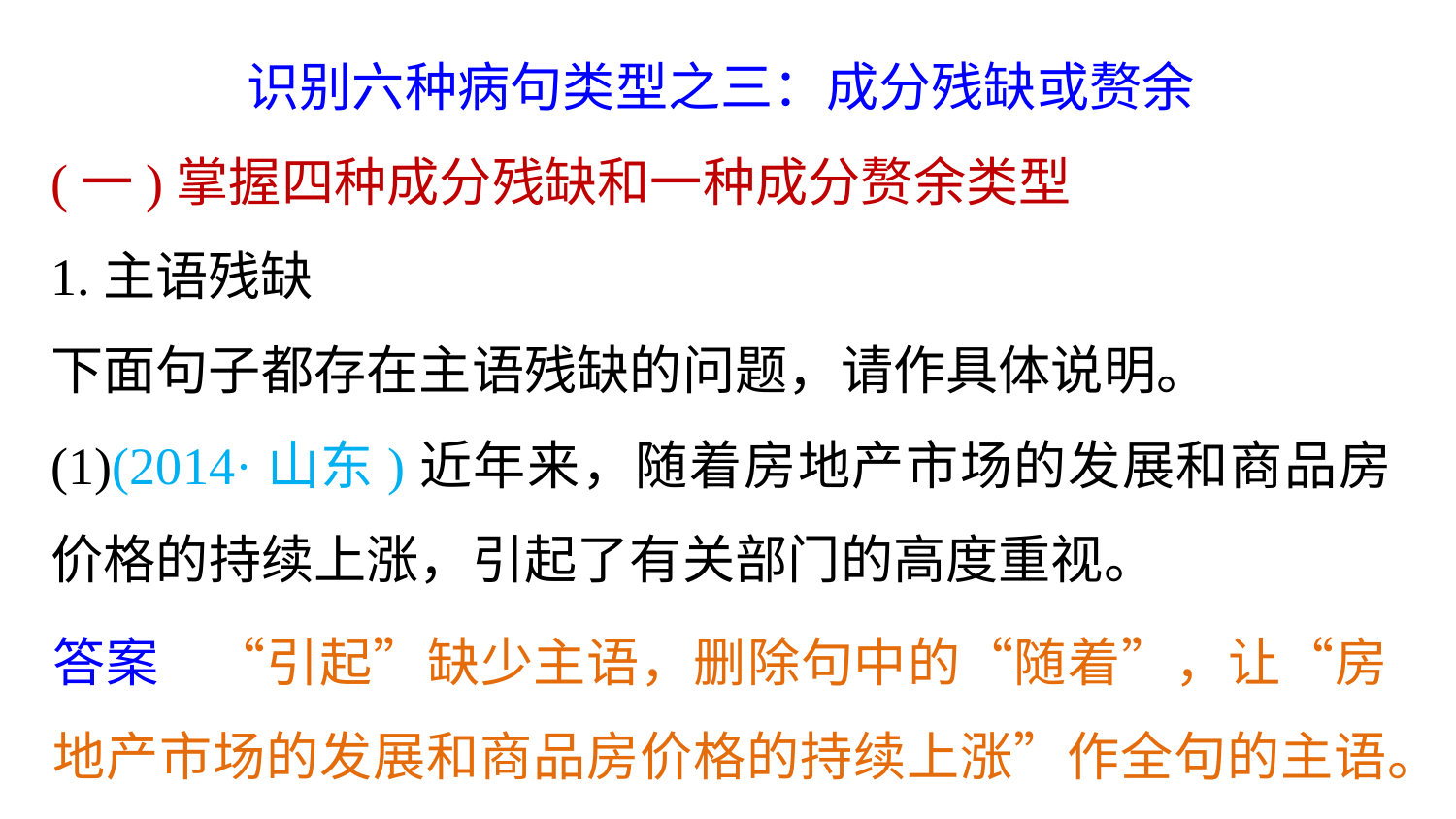

识别六种病句类型之三：成分残缺或赘余
(一)掌握四种成分残缺和一种成分赘余类型
1.主语残缺
下面句子都存在主语残缺的问题，请作具体说明。
(1)(2014·山东)近年来，随着房地产市场的发展和商品房价格的持续上涨，引起了有关部门的高度重视。
答案　“引起”缺少主语，删除句中的“随着”，让“房地产市场的发展和商品房价格的持续上涨”作全句的主语。